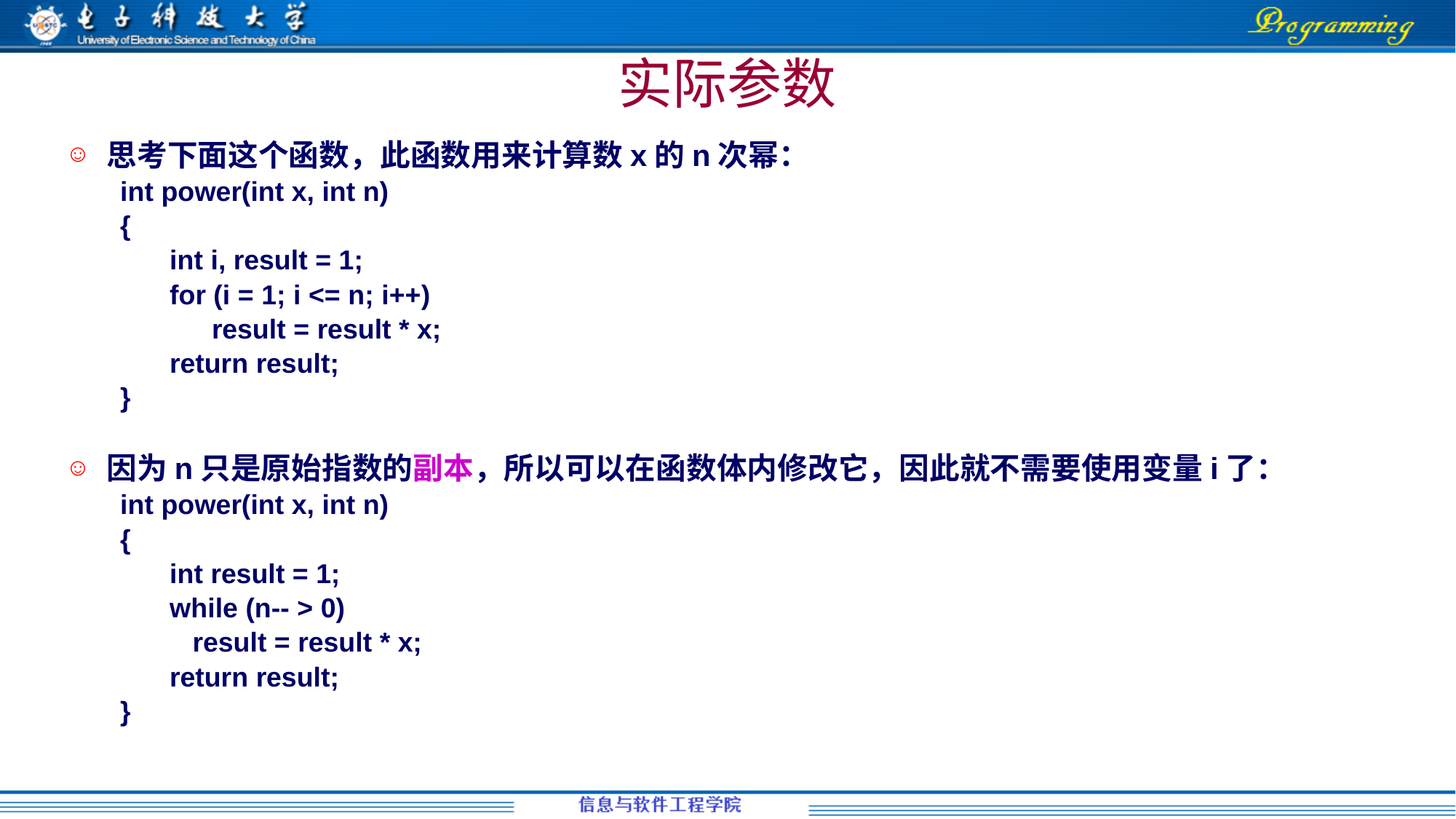

实际参数
思考下面这个函数，此函数用来计算数x的n次幂：
int power(int x, int n)
{
	  int i, result = 1;
	  for (i = 1; i <= n; i++)
            result = result * x;
	  return result;
}

因为n只是原始指数的副本，所以可以在函数体内修改它，因此就不需要使用变量i了：
int power(int x, int n)
{
	  int result = 1;
	  while (n-- > 0)
 	     result = result * x;
	  return result;
}